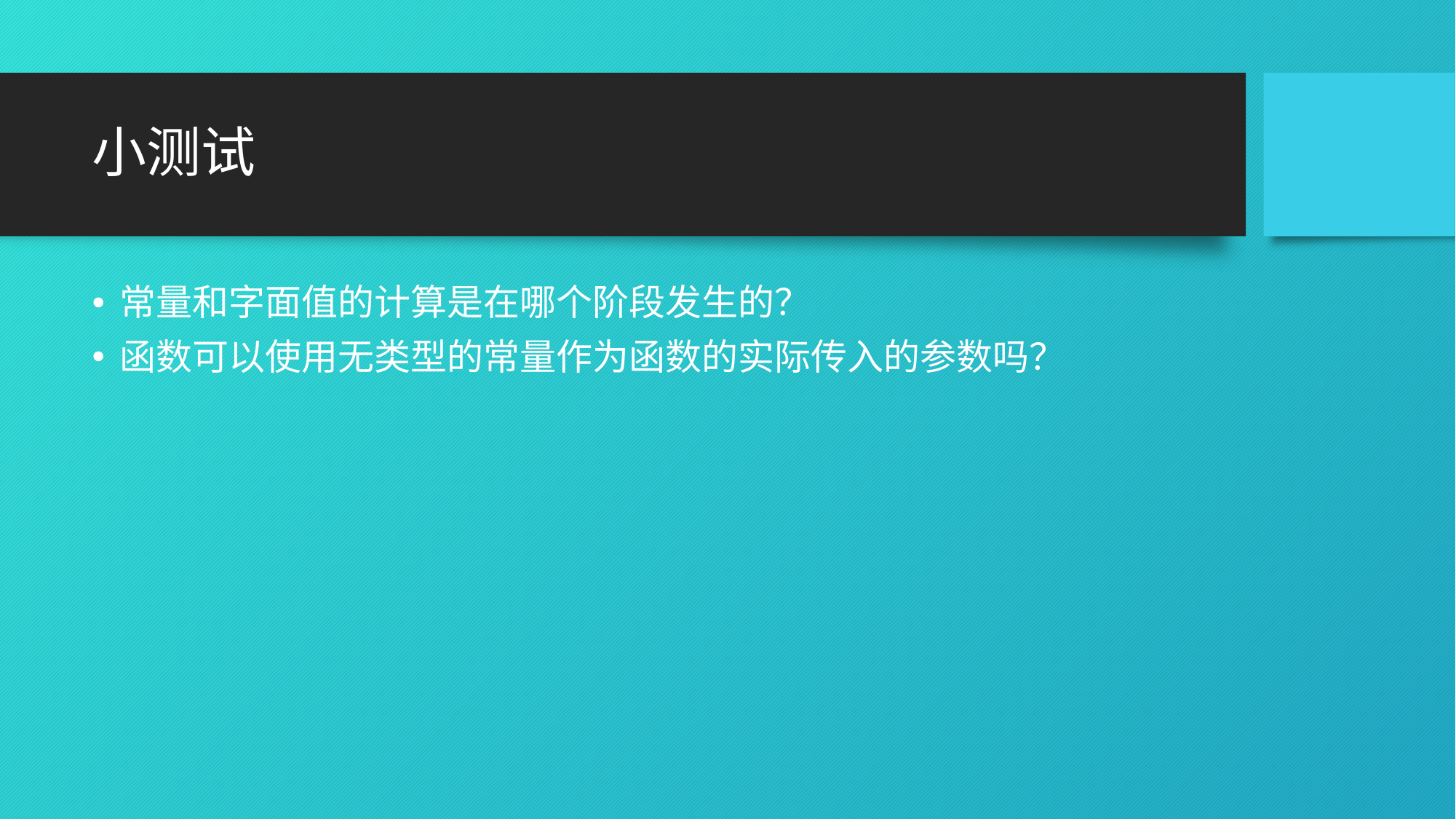

# 小测试
常量和字面值的计算是在哪个阶段发生的？
函数可以使用无类型的常量作为函数的实际传入的参数吗？